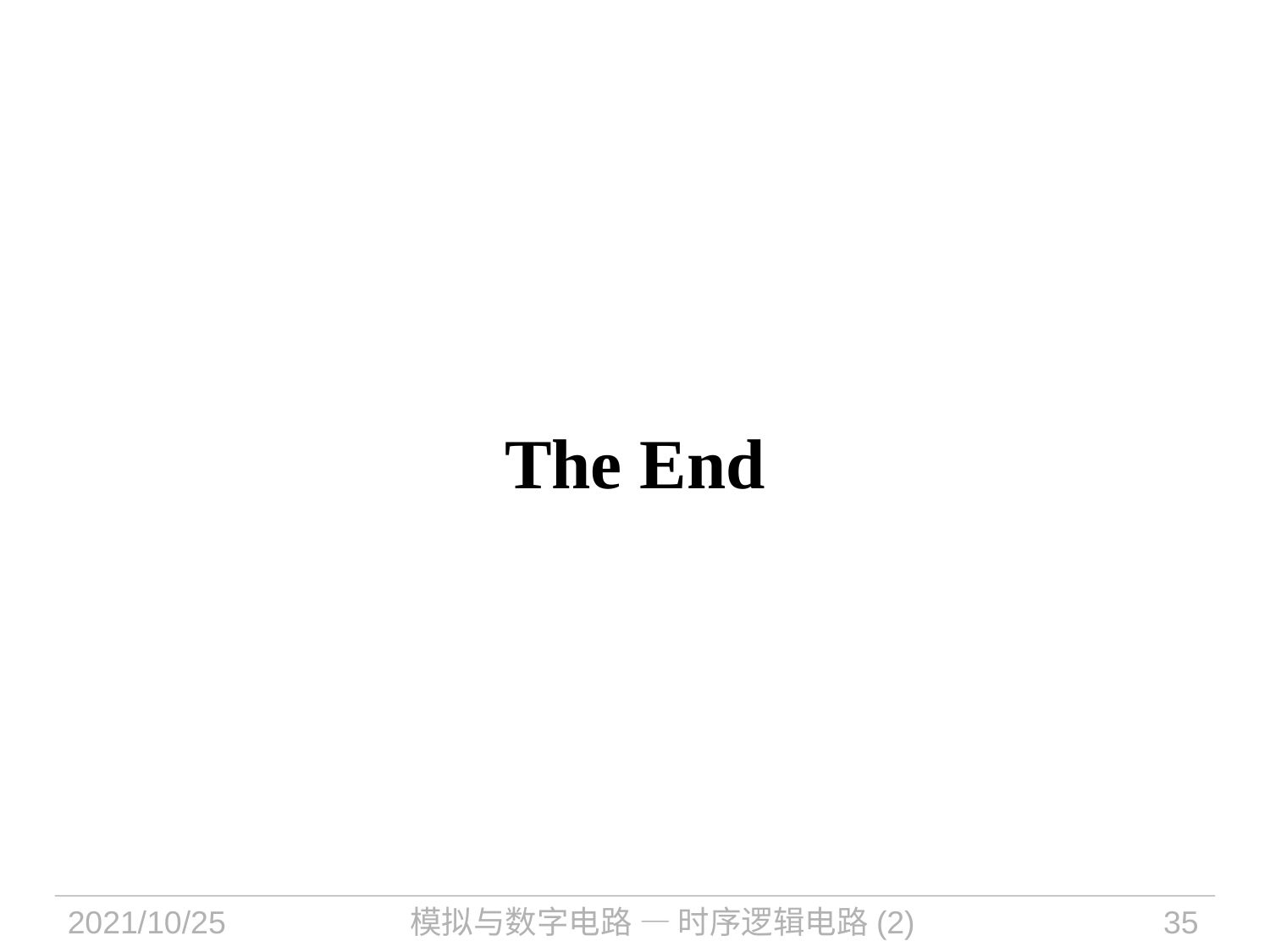

# The End
2021/10/25
模拟与数字电路 — 时序逻辑电路(2)
35